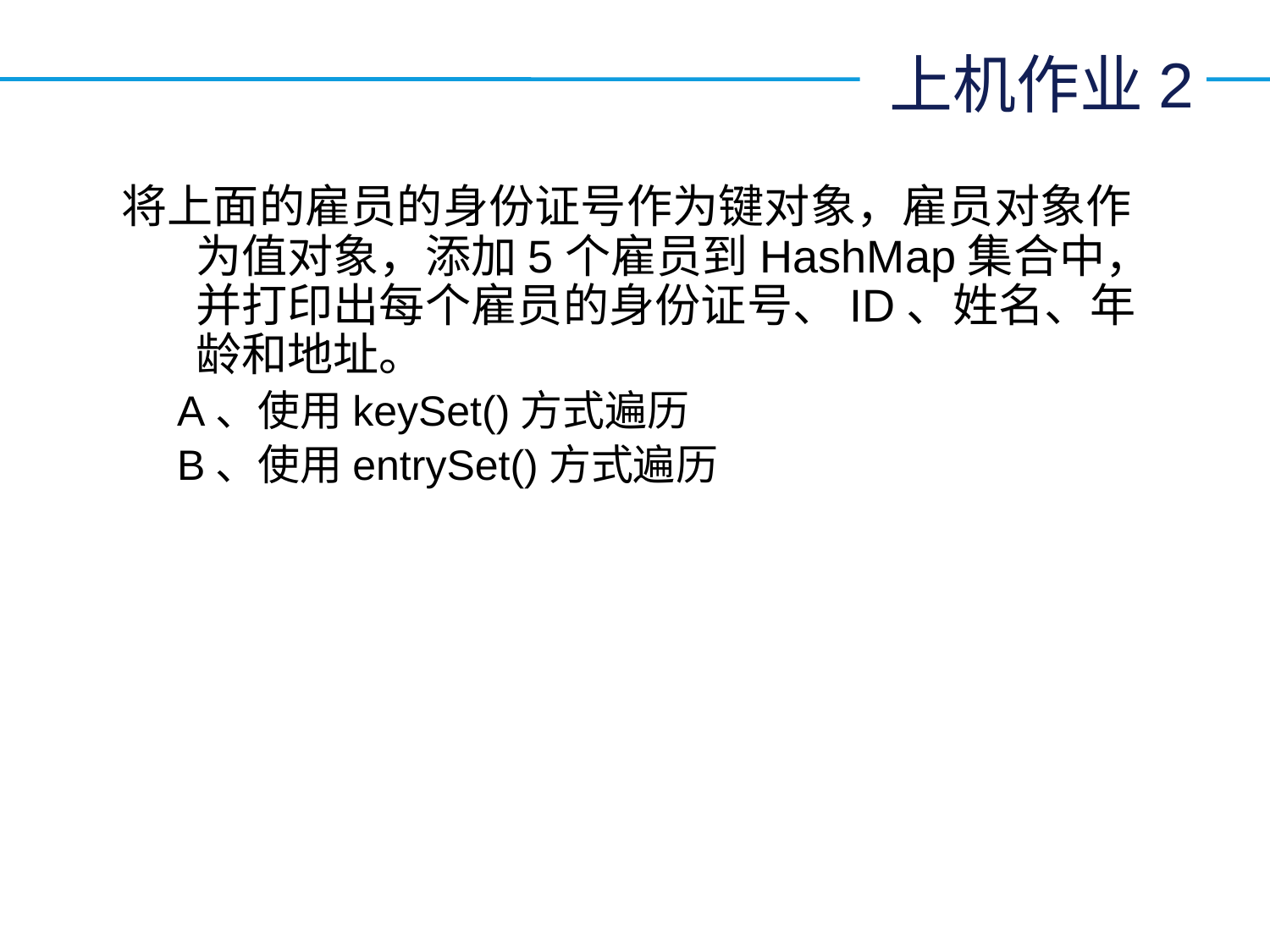

上机作业2
将上面的雇员的身份证号作为键对象，雇员对象作为值对象，添加5个雇员到HashMap集合中，并打印出每个雇员的身份证号、ID、姓名、年龄和地址。
A、使用keySet()方式遍历
B、使用entrySet()方式遍历